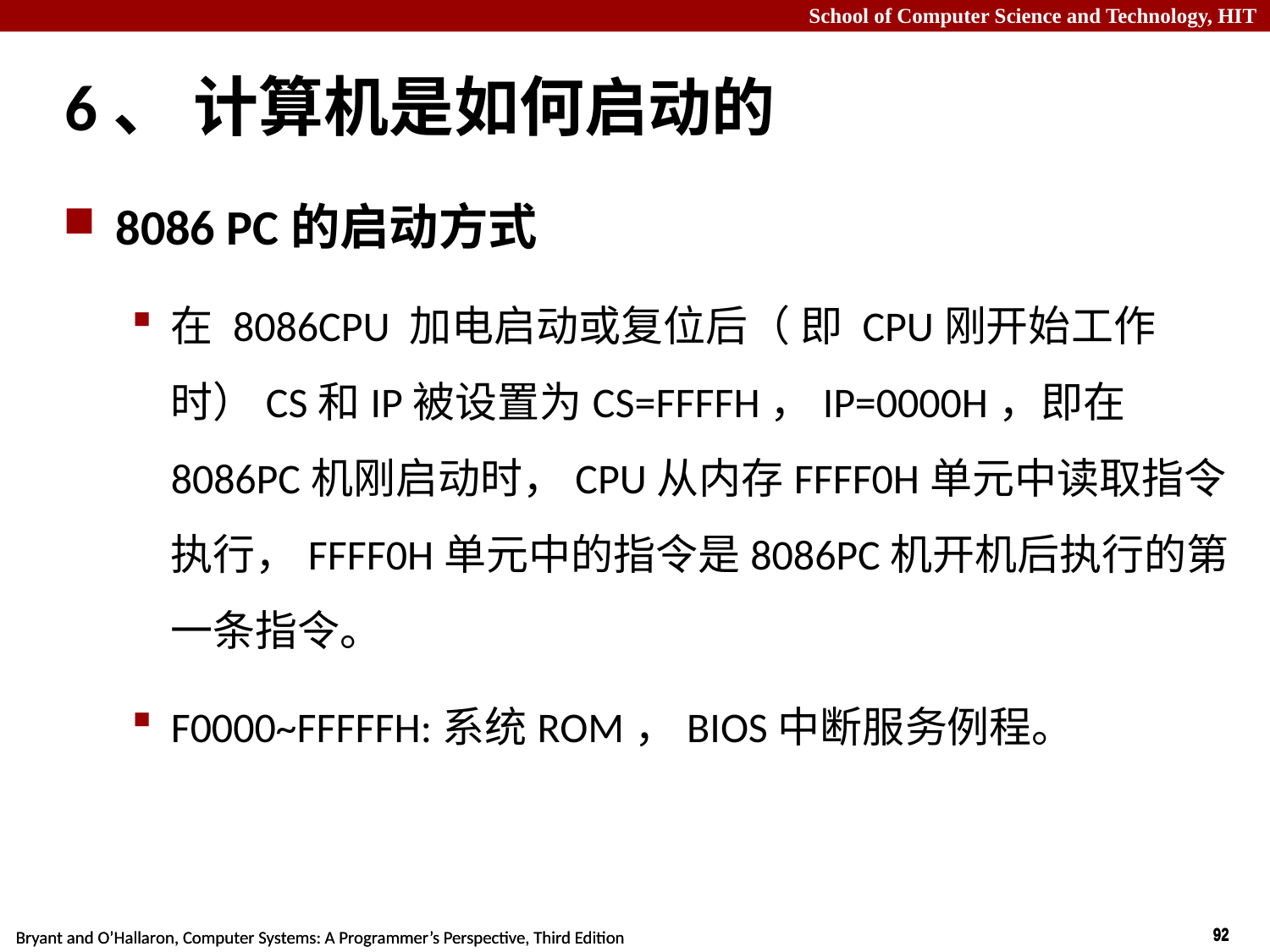

# 6、 计算机是如何启动的
8086 PC的启动方式
在 8086CPU 加电启动或复位后（ 即 CPU刚开始工作时）CS和IP被设置为CS=FFFFH，IP=0000H，即在8086PC机刚启动时，CPU从内存FFFF0H单元中读取指令执行，FFFF0H单元中的指令是8086PC机开机后执行的第一条指令。
F0000~FFFFFH:系统ROM，BIOS中断服务例程。